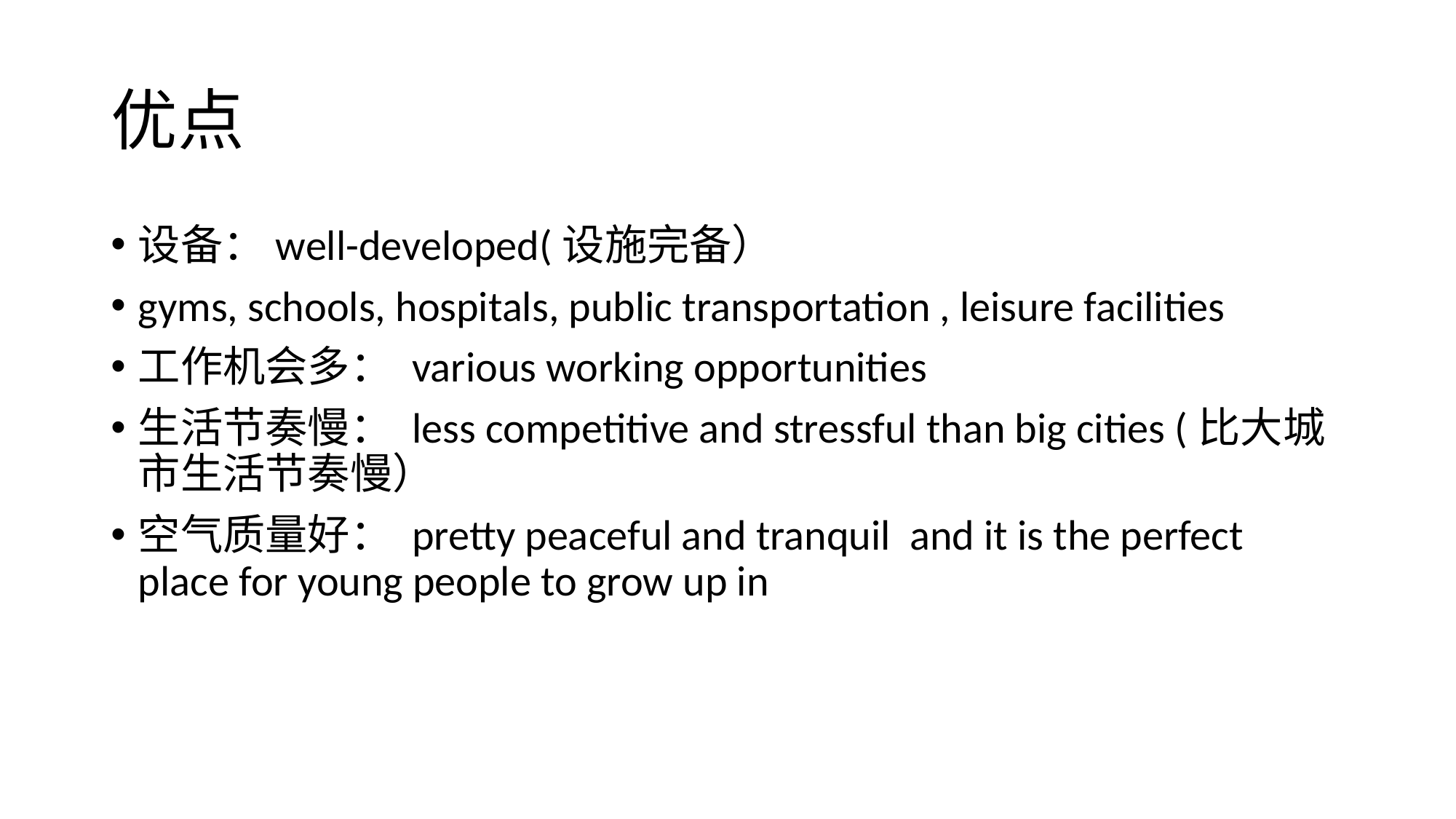

# 优点
设备：well-developed(设施完备）
gyms, schools, hospitals, public transportation , leisure facilities
工作机会多： various working opportunities
生活节奏慢： less competitive and stressful than big cities (比大城市生活节奏慢）
空气质量好： pretty peaceful and tranquil  and it is the perfect place for young people to grow up in